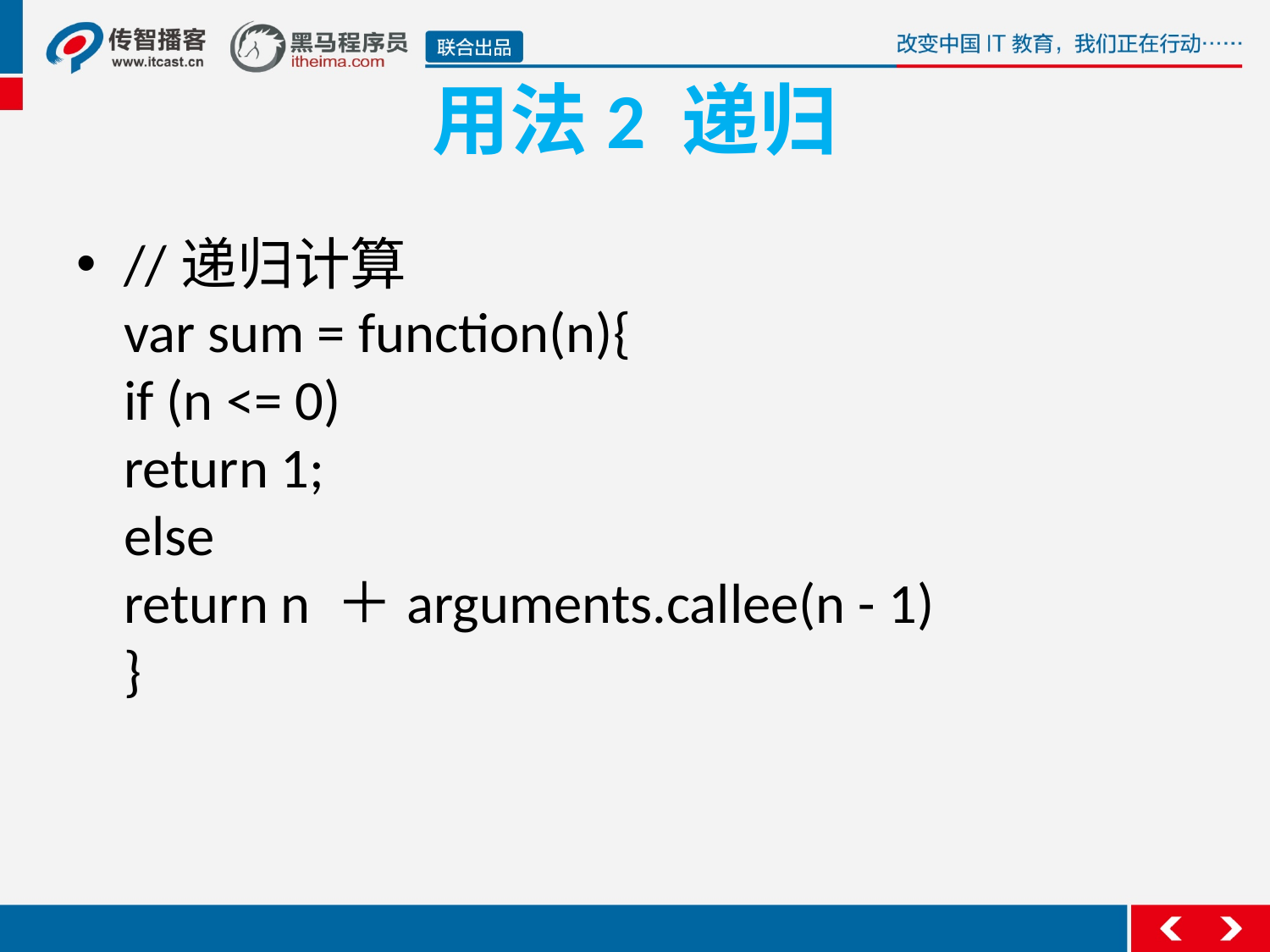

# 用法2 递归
//递归计算
var sum = function(n){
if (n <= 0)
return 1;
else
return n ＋arguments.callee(n - 1)
}